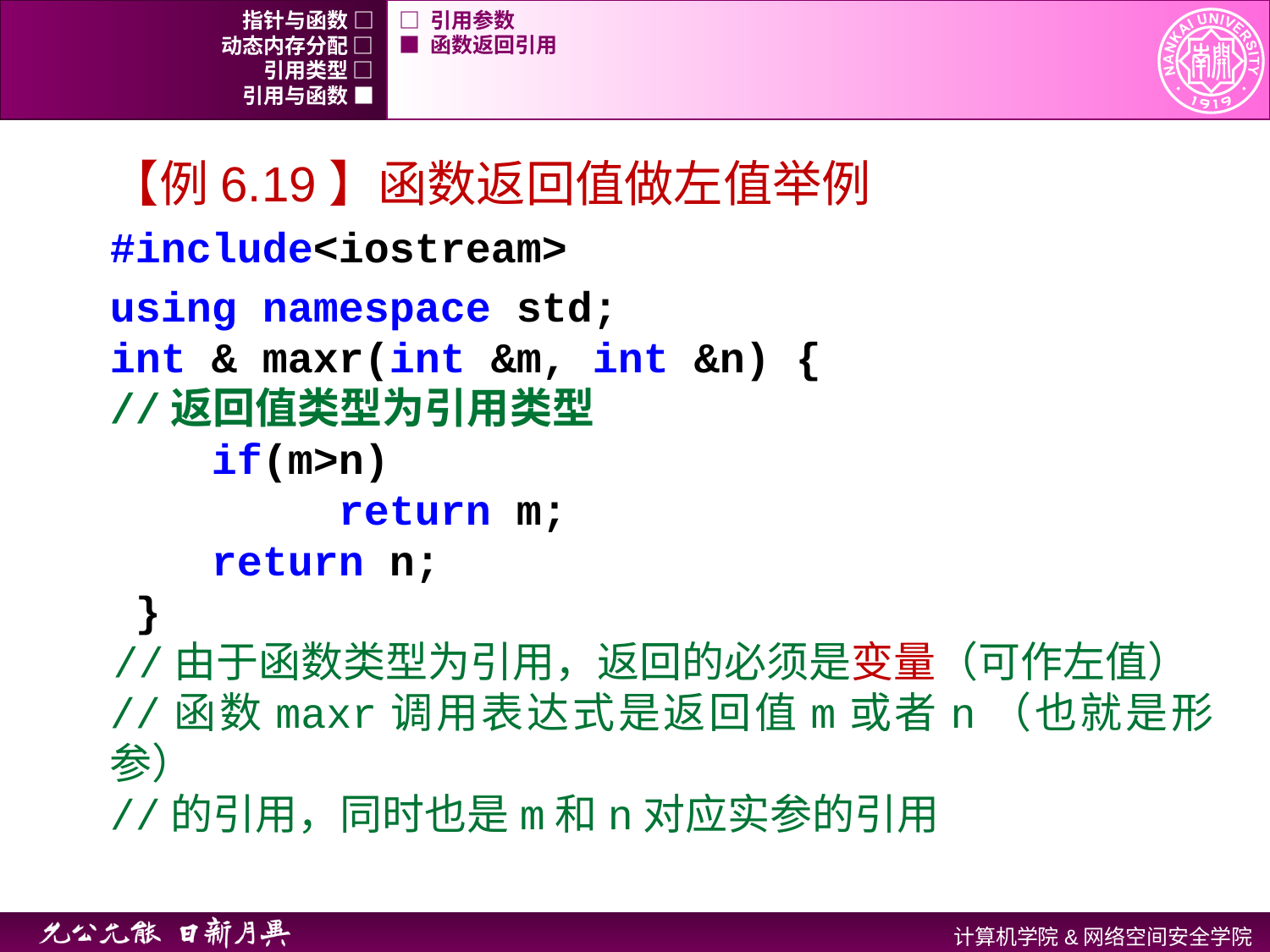

指针与函数 □
□ 引用参数
动态内存分配 □
■ 函数返回引用
引用类型 □

引用与函数 ■

【例6.19】函数返回值做左值举例
#include<iostream>
using namespace std;
	int & maxr(int &m, int &n) {
	//返回值类型为引用类型
	    if(m>n)
		    return m;
	    return n;
	 }
  //由于函数类型为引用，返回的必须是变量（可作左值）
	//函数maxr调用表达式是返回值m或者n（也就是形参）
	//的引用，同时也是m和n对应实参的引用